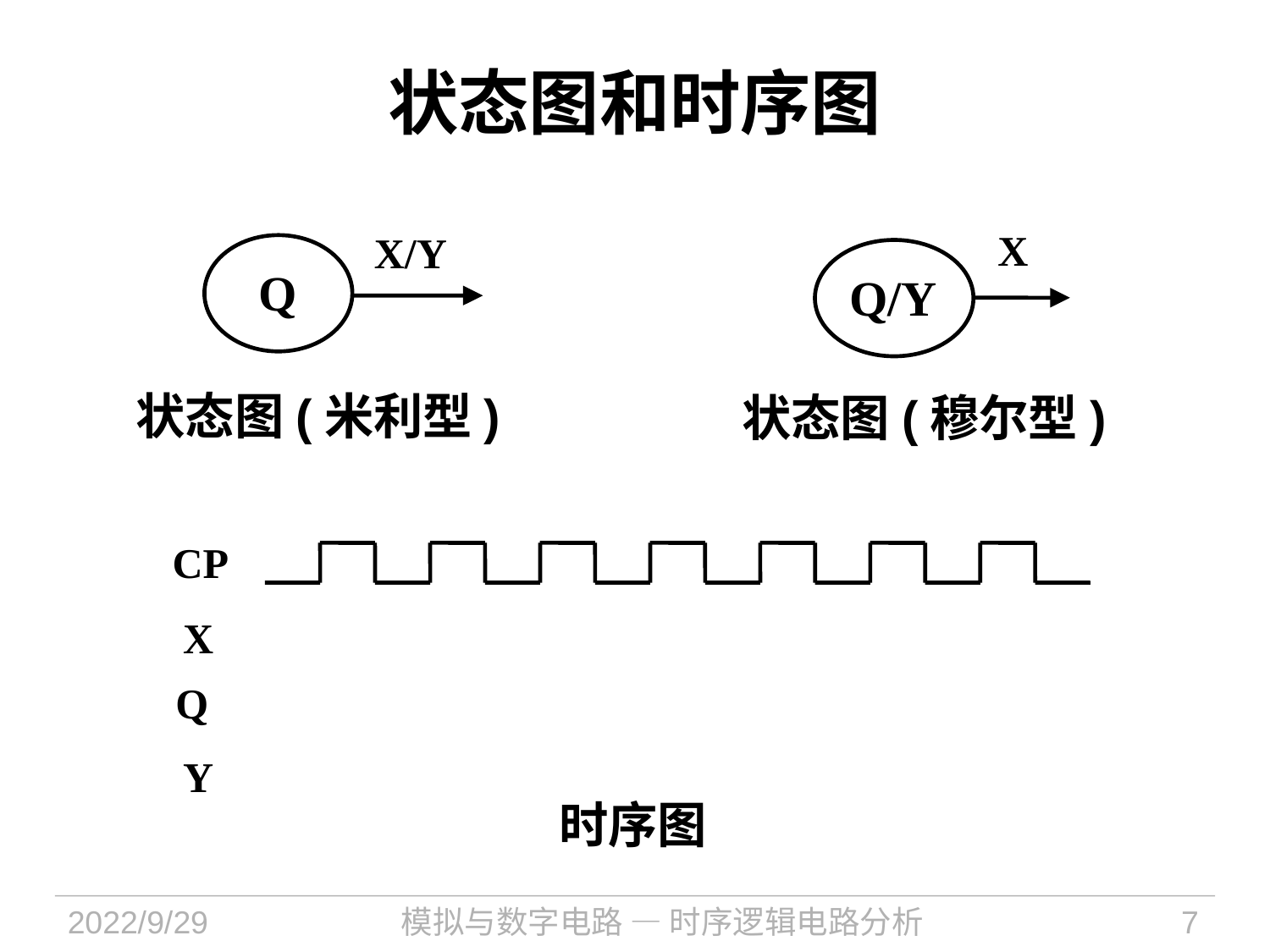

# 状态图和时序图
X

Q/Y

 状态图(穆尔型)
X/Y

Q

 状态图(米利型)
 CP

X
Q
Y
 时序图
2022/9/29
模拟与数字电路 — 时序逻辑电路分析
7